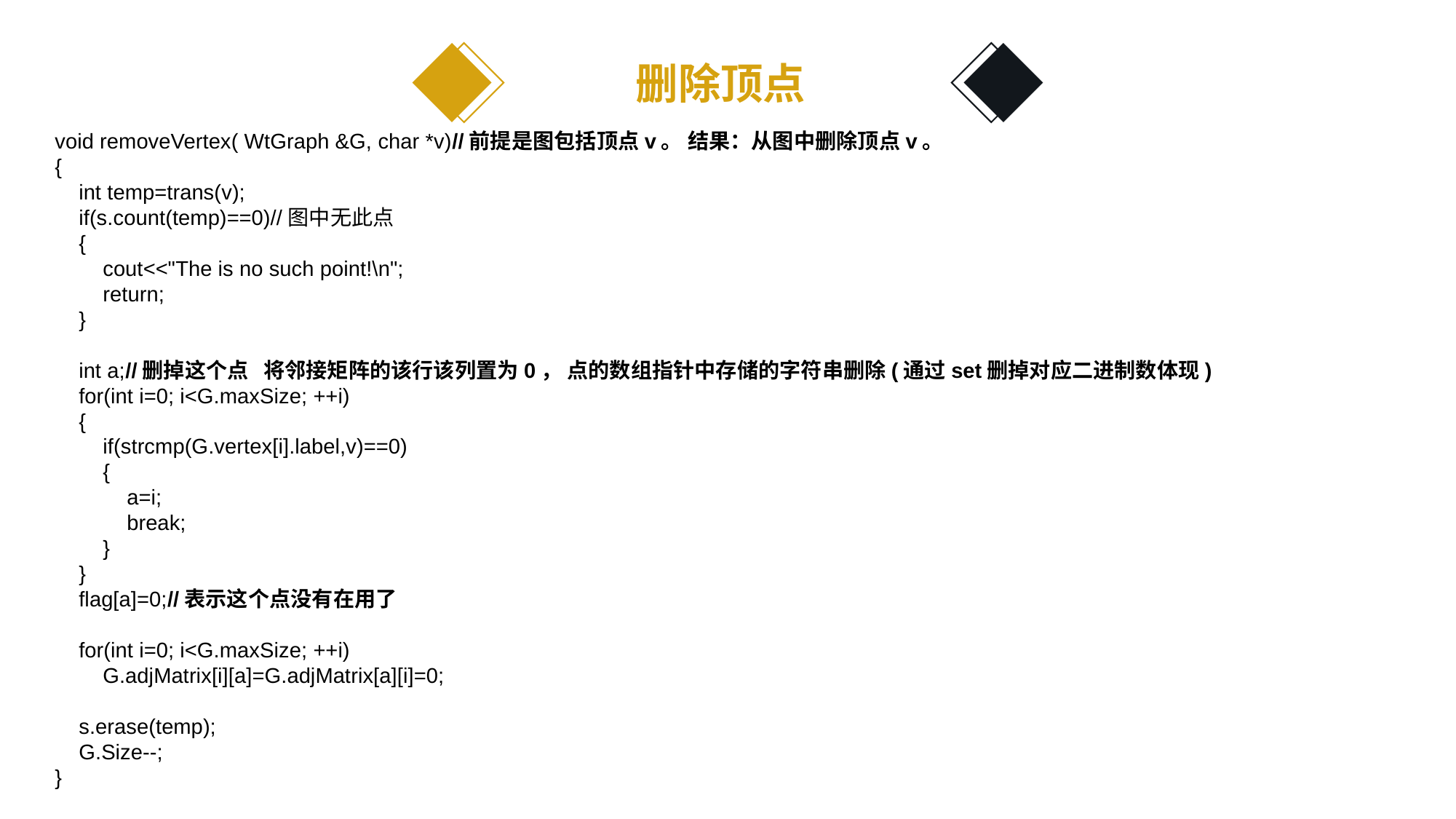

删除顶点
void removeVertex( WtGraph &G, char *v)//前提是图包括顶点v。 结果：从图中删除顶点v。
{
    int temp=trans(v);
    if(s.count(temp)==0)//图中无此点
    {
        cout<<"The is no such point!\n";
        return;
    }

    int a;//删掉这个点   将邻接矩阵的该行该列置为0， 点的数组指针中存储的字符串删除(通过set删掉对应二进制数体现)
    for(int i=0; i<G.maxSize; ++i)
    {
        if(strcmp(G.vertex[i].label,v)==0)
        {
            a=i;
            break;
        }
    }
    flag[a]=0;//表示这个点没有在用了

    for(int i=0; i<G.maxSize; ++i)
        G.adjMatrix[i][a]=G.adjMatrix[a][i]=0;

    s.erase(temp);
    G.Size--;
}